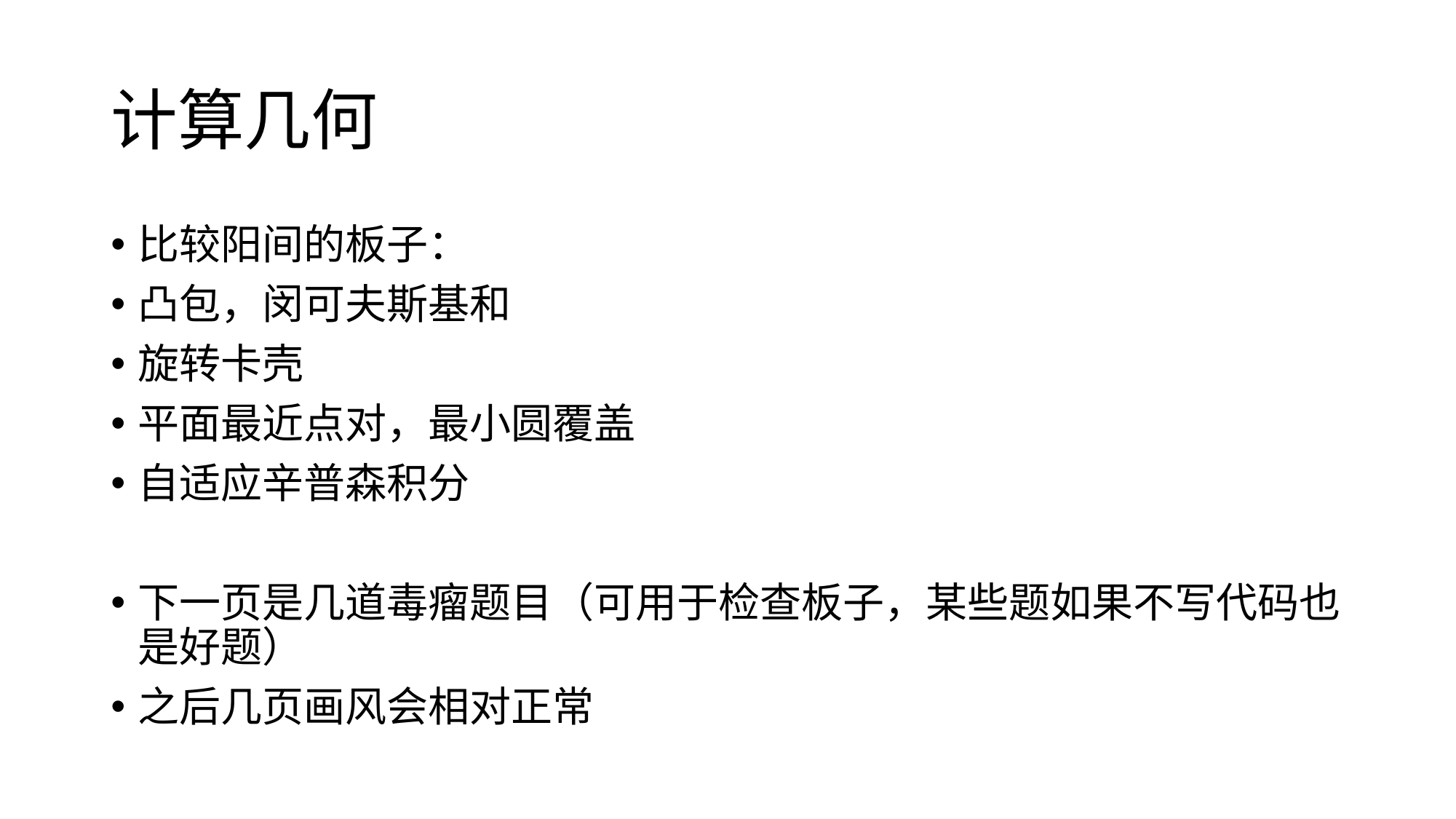

# 计算几何
比较阳间的板子：
凸包，闵可夫斯基和
旋转卡壳
平面最近点对，最小圆覆盖
自适应辛普森积分

下一页是几道毒瘤题目（可用于检查板子，某些题如果不写代码也是好题）
之后几页画风会相对正常